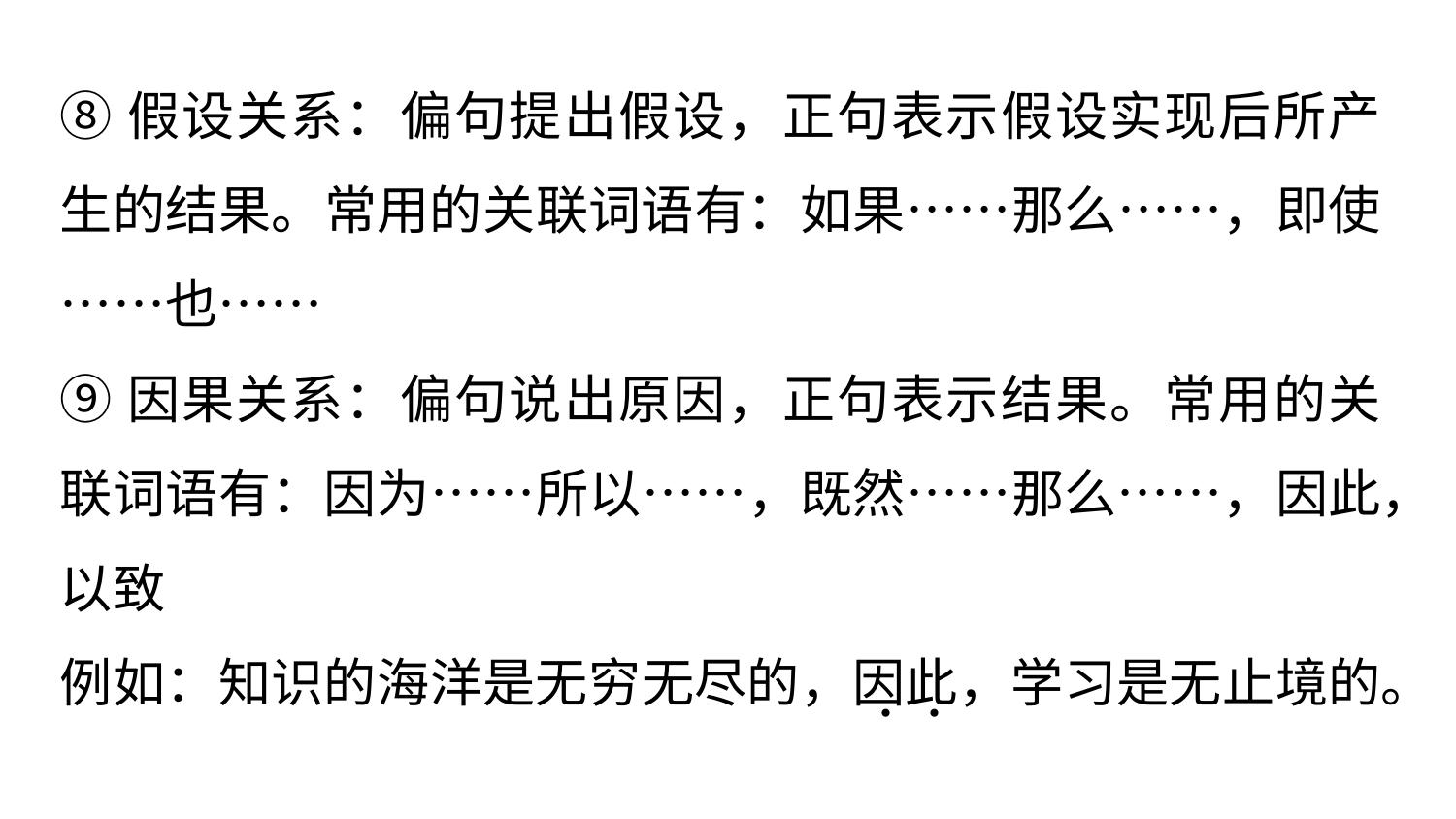

⑧假设关系：偏句提出假设，正句表示假设实现后所产生的结果。常用的关联词语有：如果……那么……，即使……也……
⑨因果关系：偏句说出原因，正句表示结果。常用的关联词语有：因为……所以……，既然……那么……，因此，以致
例如：知识的海洋是无穷无尽的，因此，学习是无止境的。
.   .